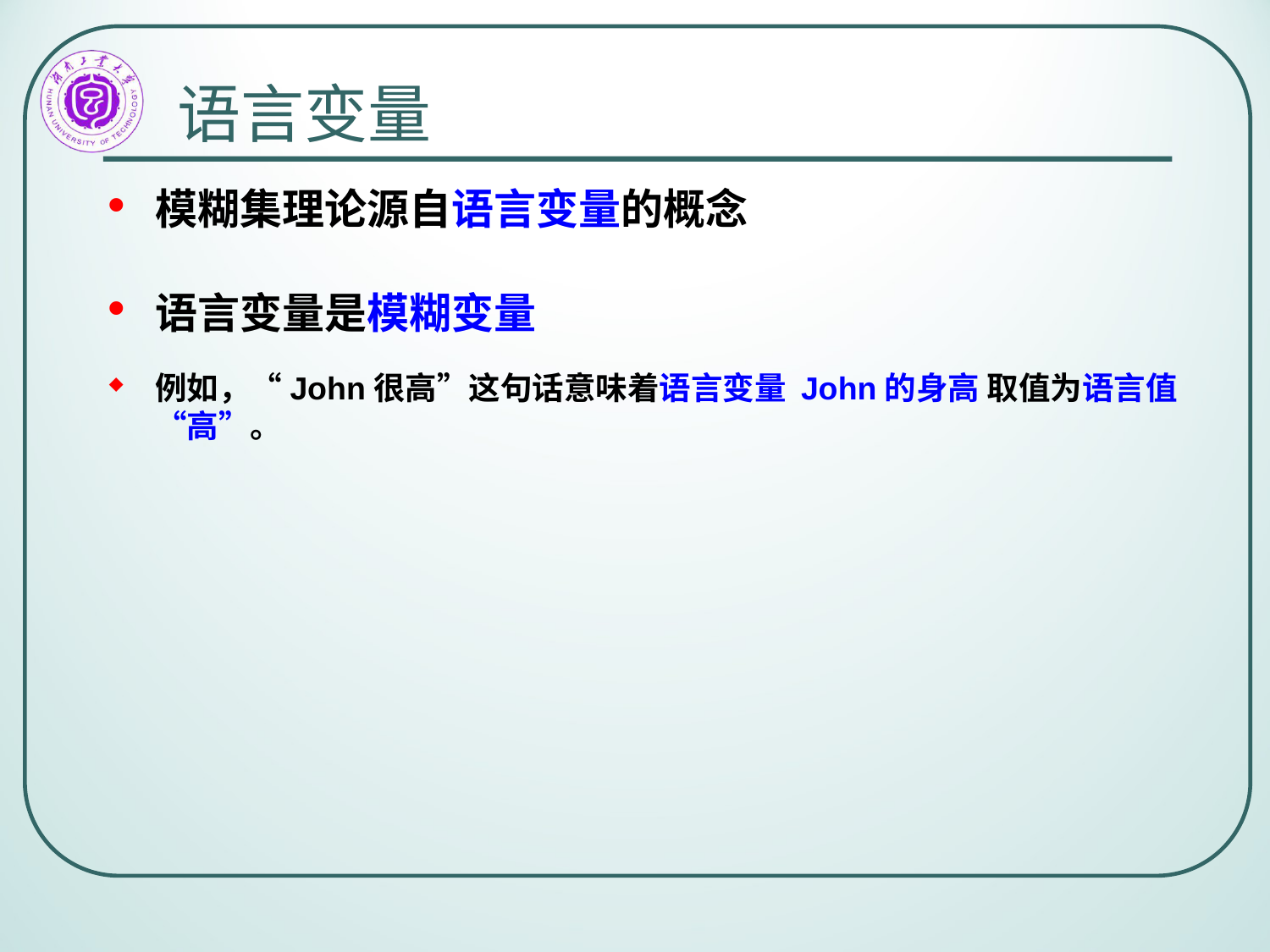

# 语言变量
模糊集理论源自语言变量的概念

语言变量是模糊变量

例如，“John很高”这句话意味着语言变量 John的身高 取值为语言值“高”。